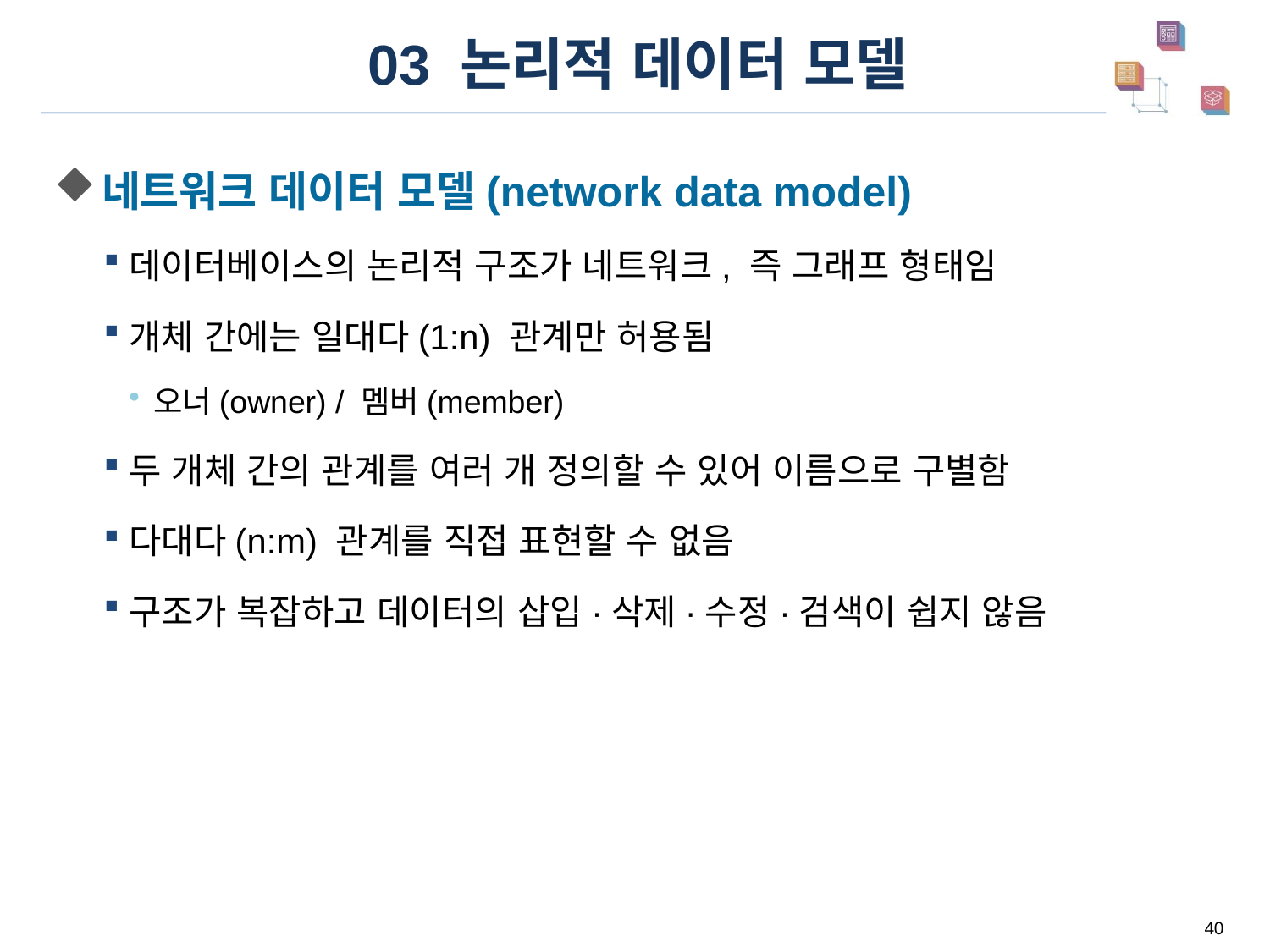

# 03 논리적 데이터 모델
네트워크 데이터 모델(network data model)
데이터베이스의 논리적 구조가 네트워크, 즉 그래프 형태임
개체 간에는 일대다(1:n) 관계만 허용됨
오너(owner) / 멤버(member)
두 개체 간의 관계를 여러 개 정의할 수 있어 이름으로 구별함
다대다(n:m) 관계를 직접 표현할 수 없음
구조가 복잡하고 데이터의 삽입·삭제·수정·검색이 쉽지 않음